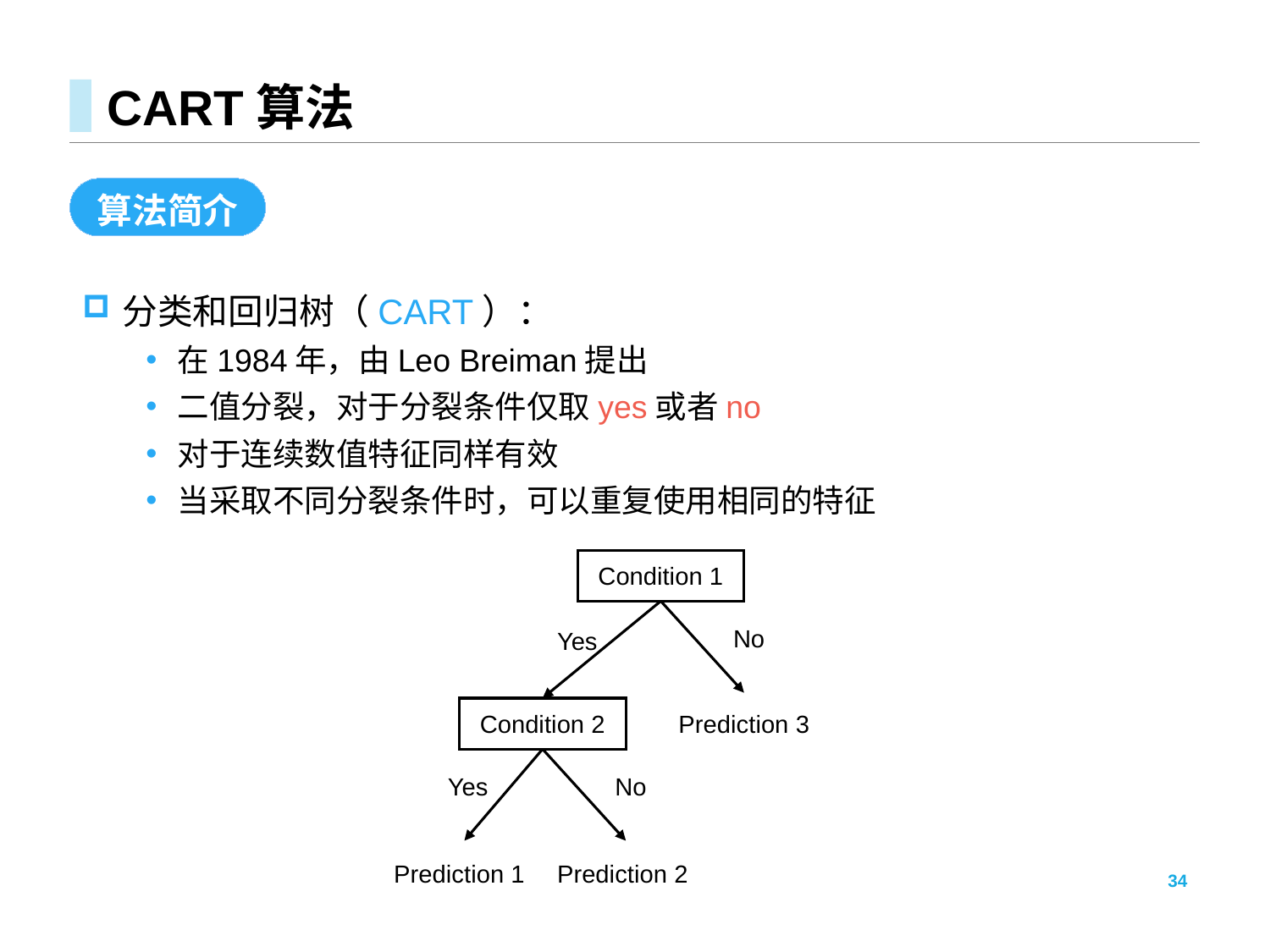

# CART算法
算法简介
分类和回归树（CART）：
在1984年，由Leo Breiman提出
二值分裂，对于分裂条件仅取yes或者no
对于连续数值特征同样有效
当采取不同分裂条件时，可以重复使用相同的特征

Condition 1
No
Yes
Condition 2
Prediction 3
Yes
No
Prediction 1
Prediction 2
34